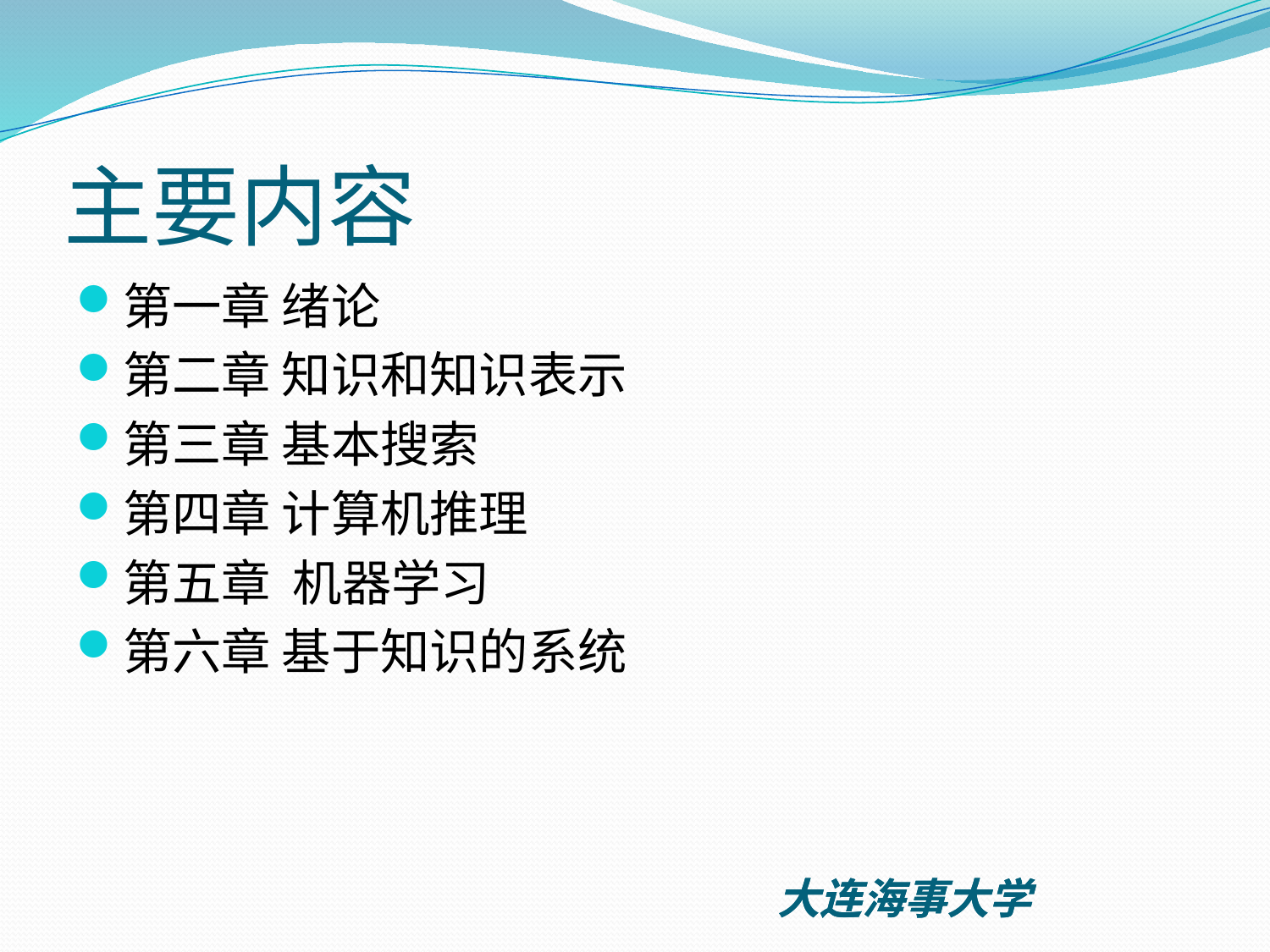

# 主要内容
第一章 绪论
第二章 知识和知识表示
第三章 基本搜索
第四章 计算机推理
第五章  机器学习
第六章 基于知识的系统